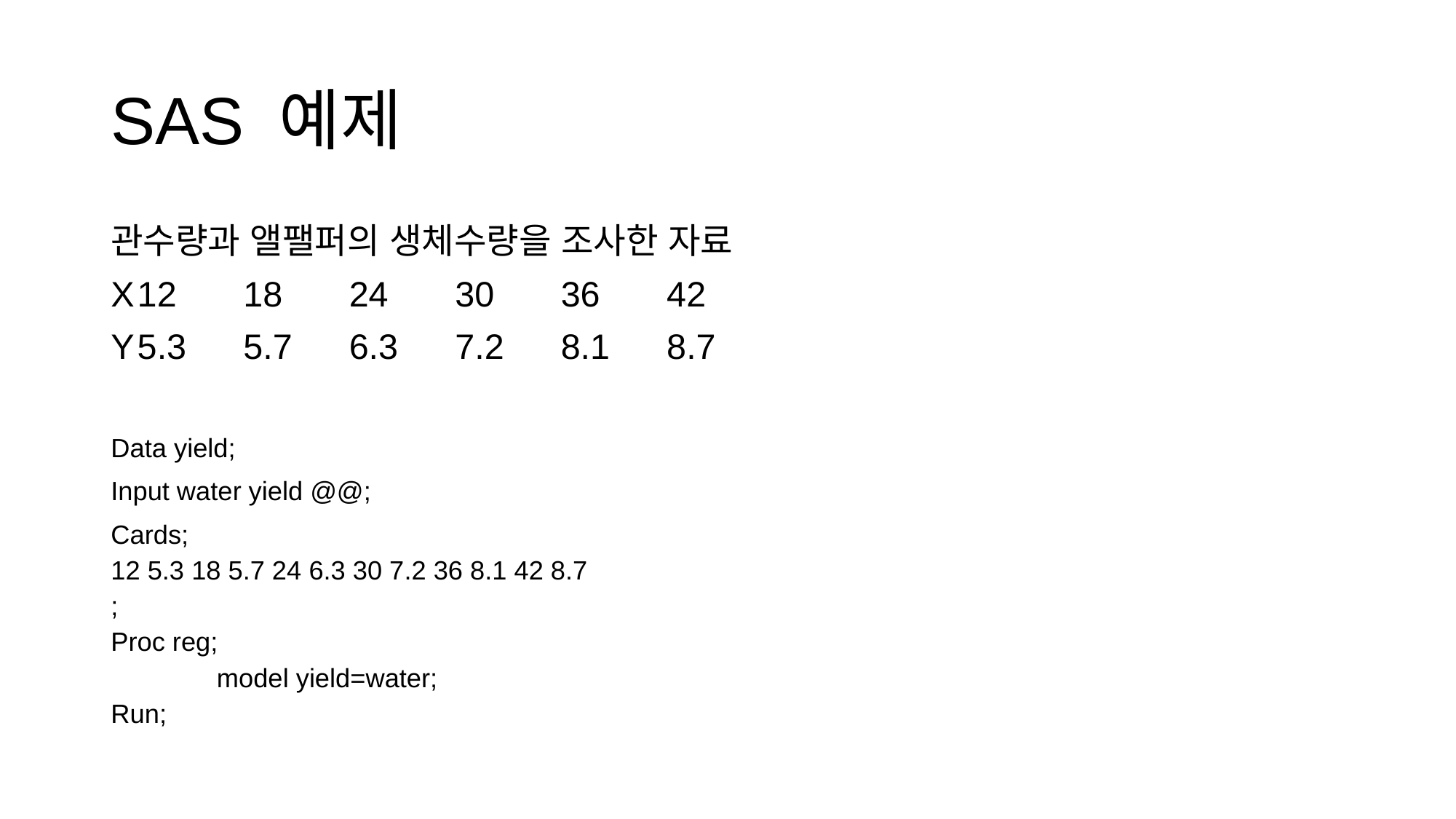

# SAS 예제
관수량과 앨팰퍼의 생체수량을 조사한 자료
X		12  	18   	24   	30  	36  	42
Y		5.3	5.7	6.3	7.2	8.1	8.7

Data yield;
Input water yield @@;
Cards;
12 5.3 18 5.7 24 6.3 30 7.2 36 8.1 42 8.7
;
Proc reg;
	model yield=water;
Run;